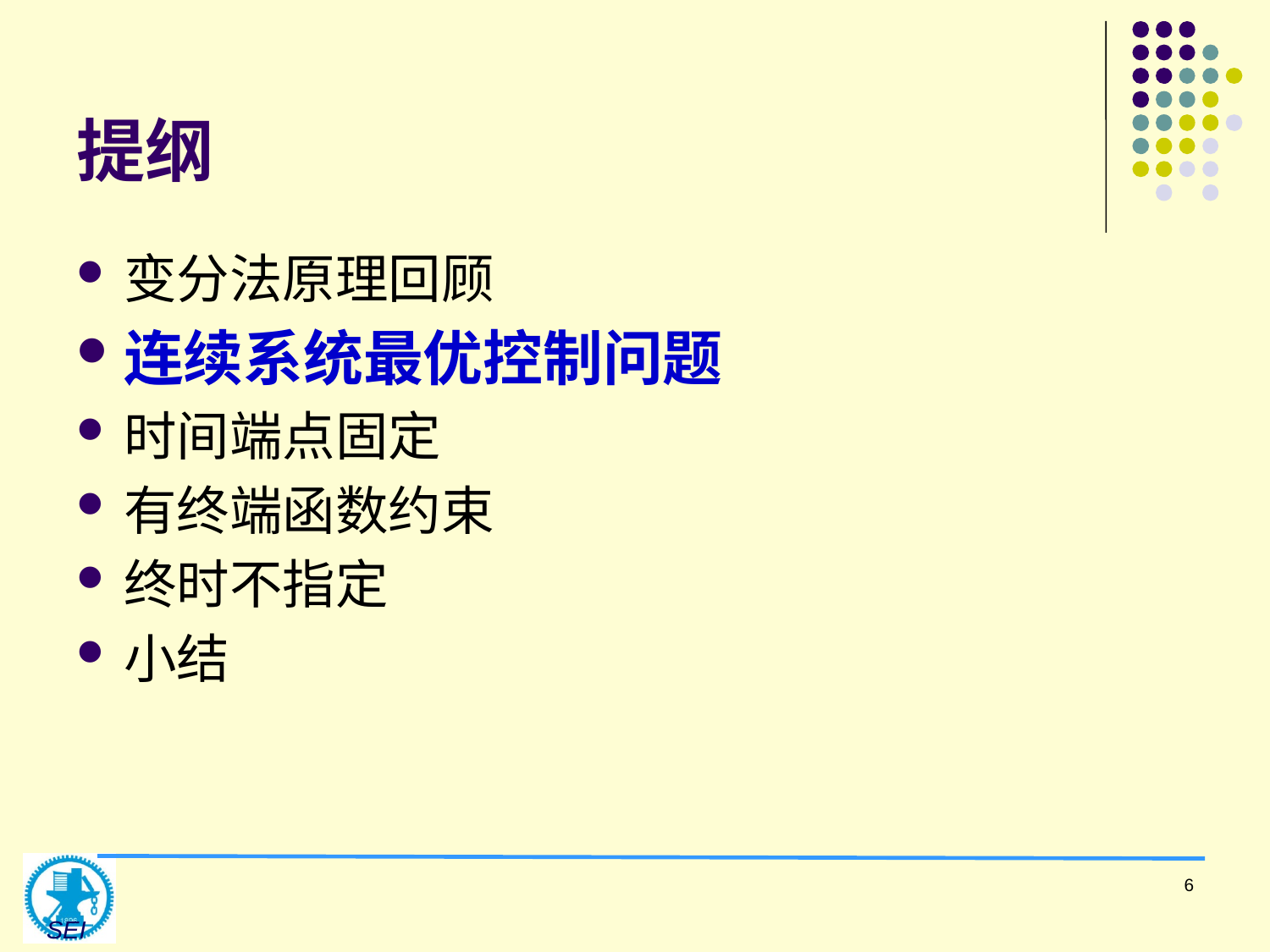

# 提纲
变分法原理回顾
连续系统最优控制问题
时间端点固定
有终端函数约束
终时不指定
小结
6